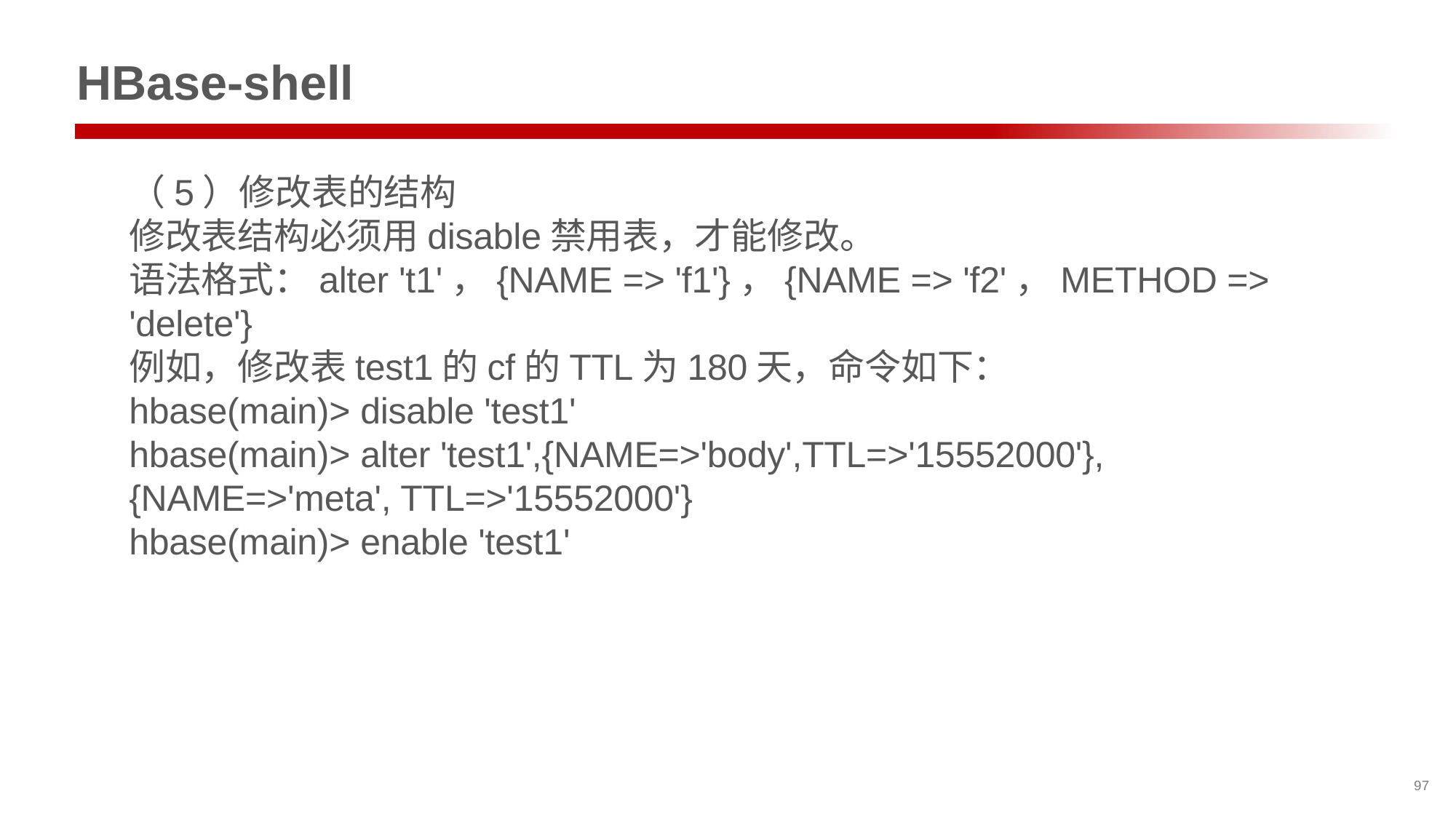

# HBase-shell

（5）修改表的结构
修改表结构必须用disable禁用表，才能修改。
语法格式：alter 't1'，{NAME => 'f1'}，{NAME => 'f2'，METHOD => 'delete'}
例如，修改表test1的cf的TTL为180天，命令如下：
hbase(main)> disable 'test1'
hbase(main)> alter 'test1',{NAME=>'body',TTL=>'15552000'},{NAME=>'meta', TTL=>'15552000'}
hbase(main)> enable 'test1'
97